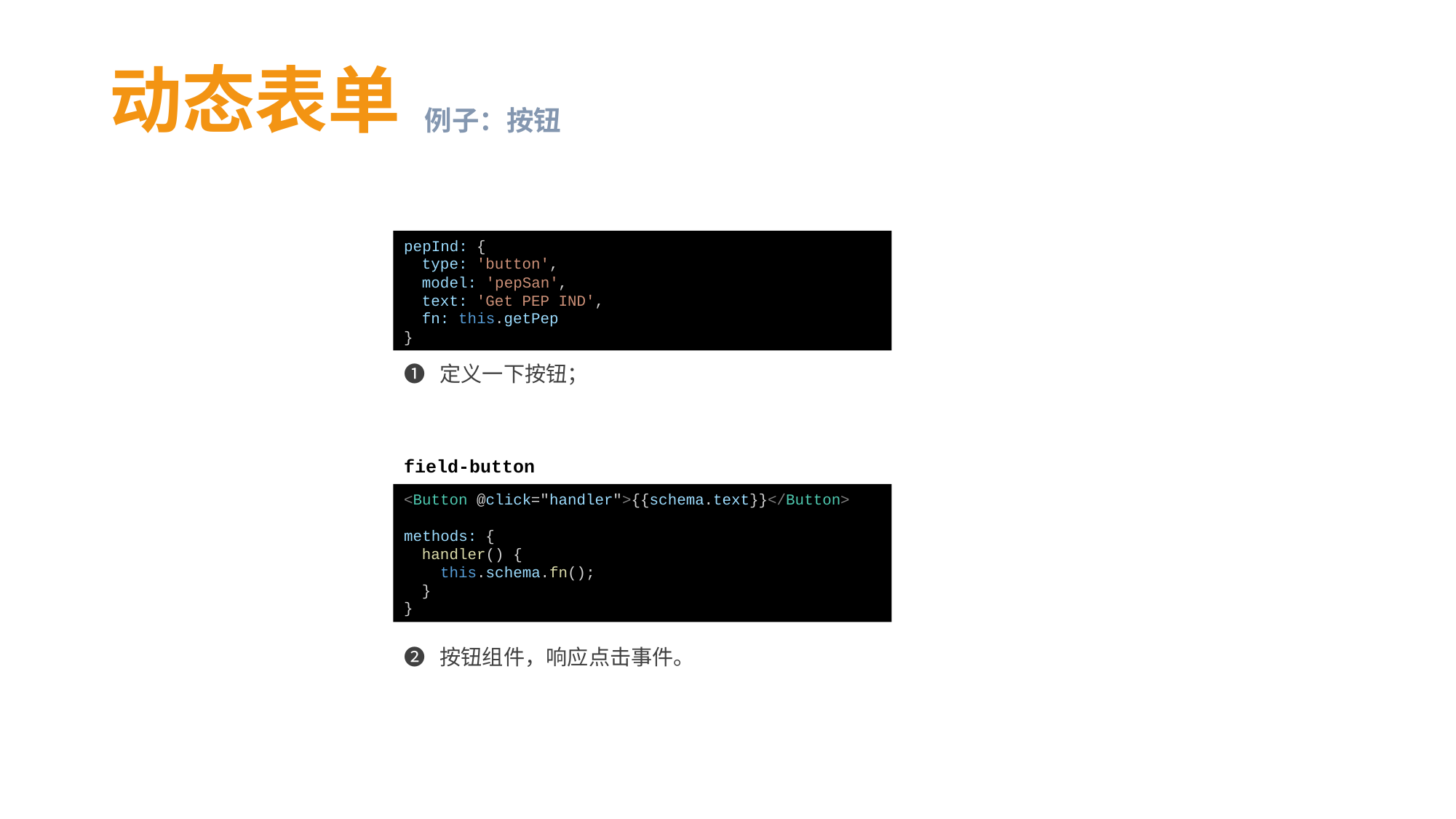

动态表单
例子：按钮
pepInd: {
  type: 'button',
  model: 'pepSan',
  text: 'Get PEP IND',
  fn: this.getPep
}
❶  定义一下按钮；
field-button
<Button @click="handler">{{schema.text}}</Button>
methods: {
  handler() {
    this.schema.fn();
  }
}
❷  按钮组件，响应点击事件。